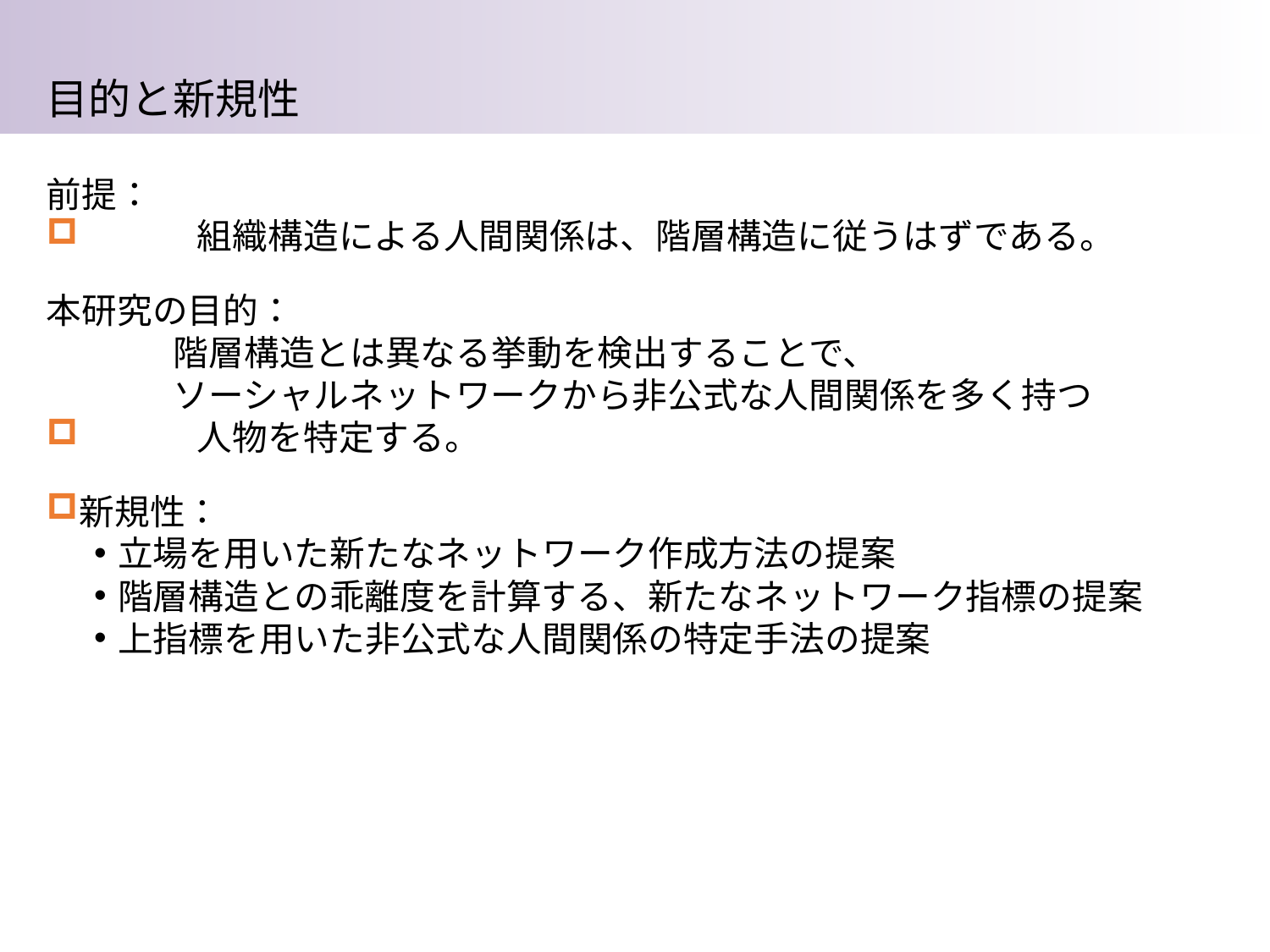

目的と新規性
前提：
	組織構造による人間関係は、階層構造に従うはずである。

本研究の目的：
	階層構造とは異なる挙動を検出することで、
	ソーシャルネットワークから非公式な人間関係を多く持つ
	人物を特定する。

新規性：
立場を用いた新たなネットワーク作成方法の提案
階層構造との乖離度を計算する、新たなネットワーク指標の提案
上指標を用いた非公式な人間関係の特定手法の提案